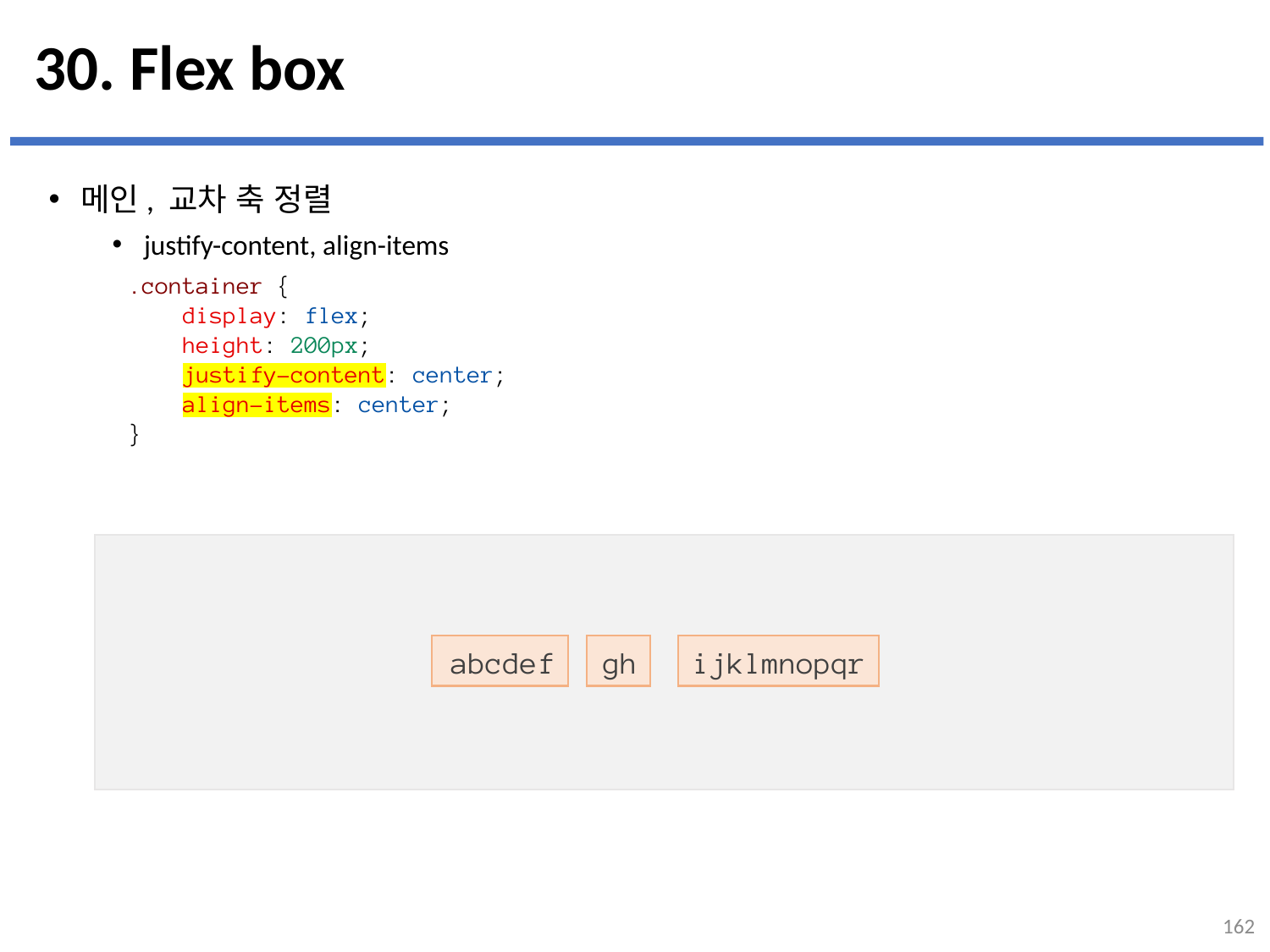

# 30. Flex box
메인, 교차 축 정렬
justify-content, align-items

아이템들을 정 가운데로 정렬

.container {
    display: flex;
    height: 200px;
    justify-content: center;
    align-items: center;
}

abcdef
gh
ijklmnopqr
162